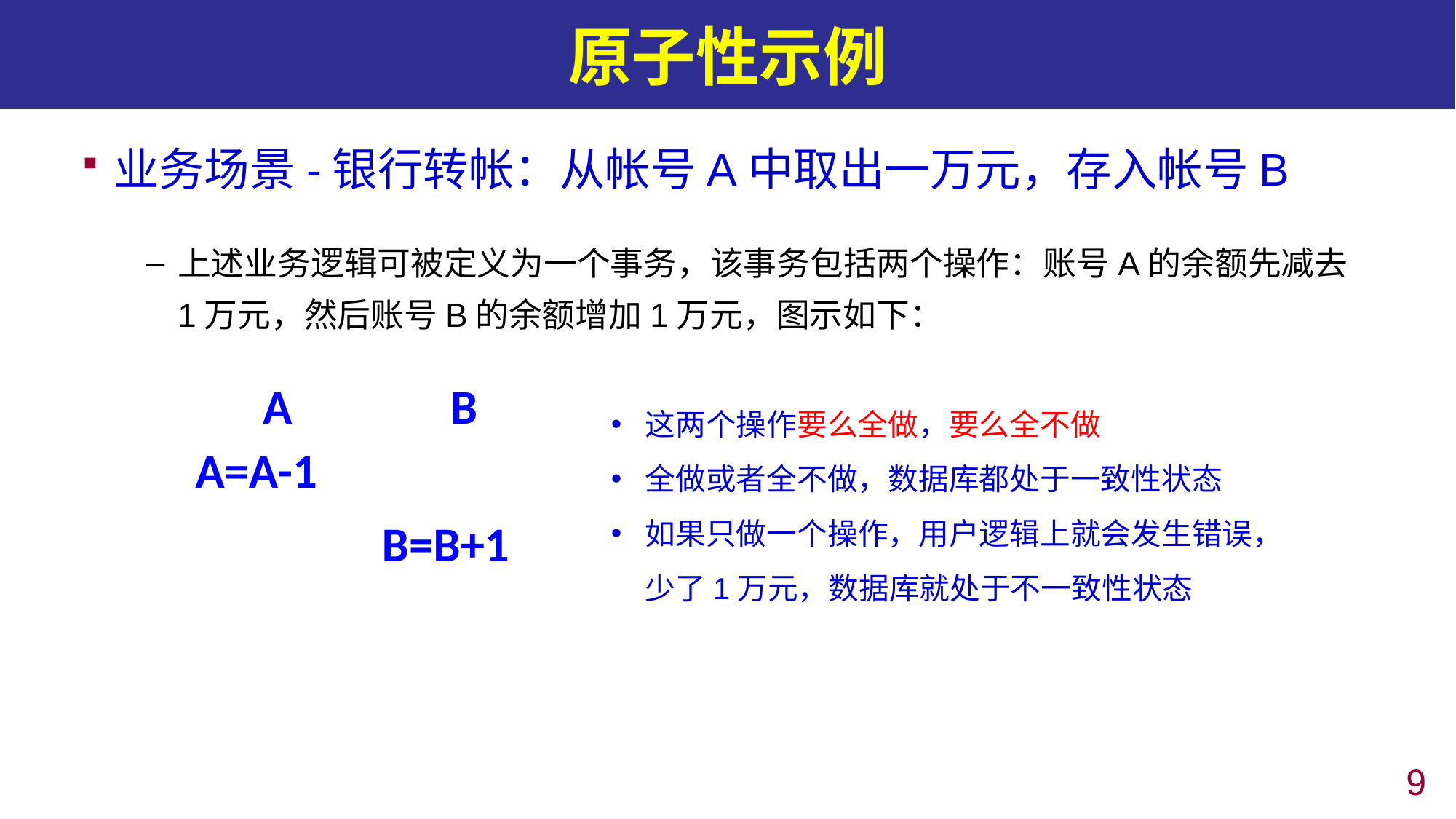

# 原子性示例
业务场景-银行转帐：从帐号A中取出一万元，存入帐号B

上述业务逻辑可被定义为一个事务，该事务包括两个操作：账号A的余额先减去1万元，然后账号B的余额增加1万元，图示如下：

| A | B |
| --- | --- |
| A=A-1 | B=B+1 |
这两个操作要么全做，要么全不做
全做或者全不做，数据库都处于一致性状态
如果只做一个操作，用户逻辑上就会发生错误，少了1万元，数据库就处于不一致性状态
9